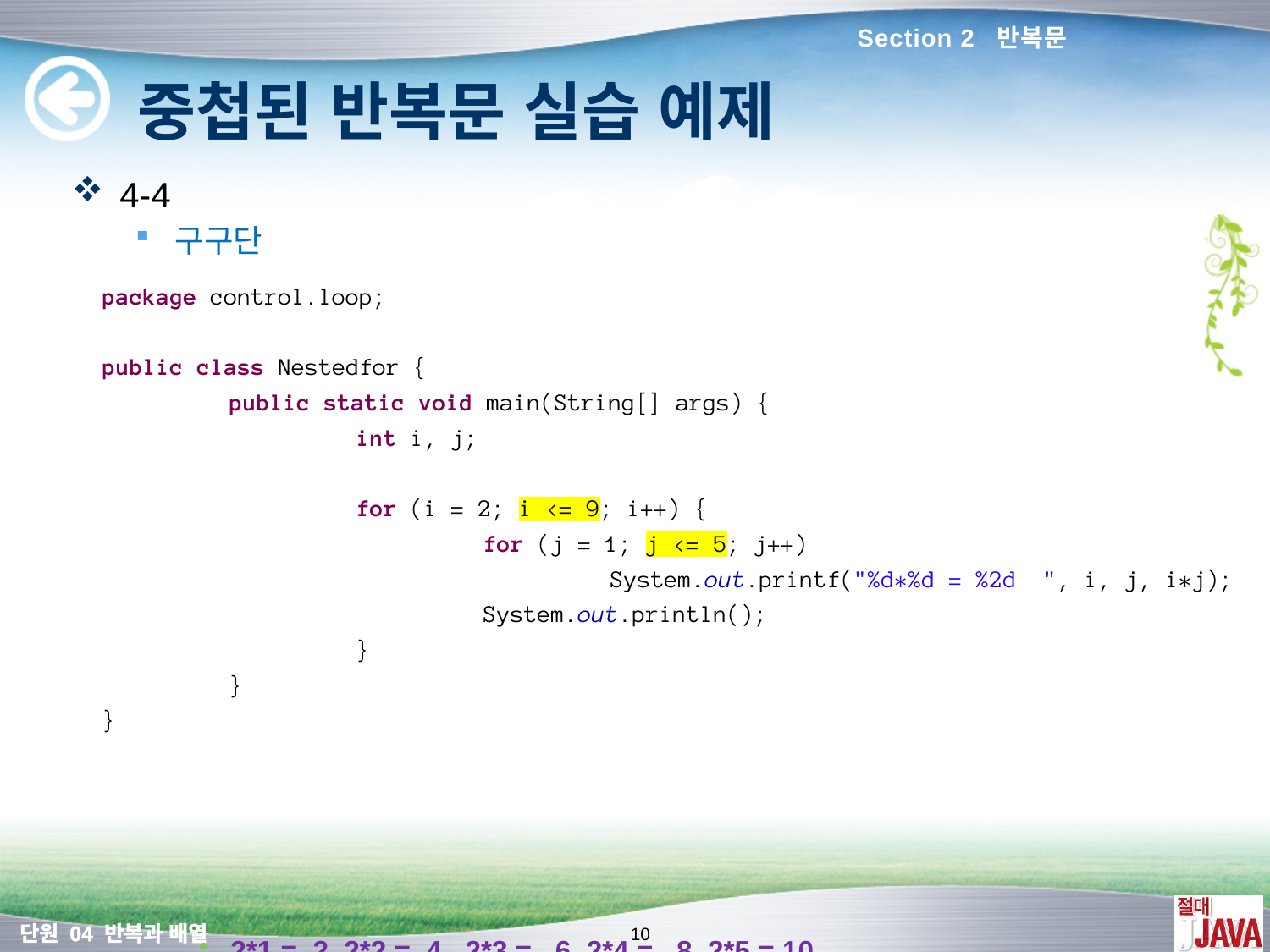

Section 2  반복문
# 중첩된 반복문 실습 예제
4-4
구구단

2*1 =  2  2*2 =  4   2*3 =   6  2*4 =   8  2*5 = 10
3*1 =  3  3*2 =  6   3*3 =   9  3*4 = 12  3*5 = 15
4*1 =  4  4*2 =  8   4*3 = 12  4*4 = 16  4*5 = 20
5*1 =  5  5*2 = 10  5*3 = 15  5*4 = 20  5*5 = 25
package control.loop;

public class Nestedfor {
	public static void main(String[] args) {
		int i, j;

		for (i = 2; i <= 9; i++) {
			for (j = 1; j <= 5; j++)
				System.out.printf("%d*%d = %2d  ", i, j, i*j);
			System.out.println();
		}
	}
}

10